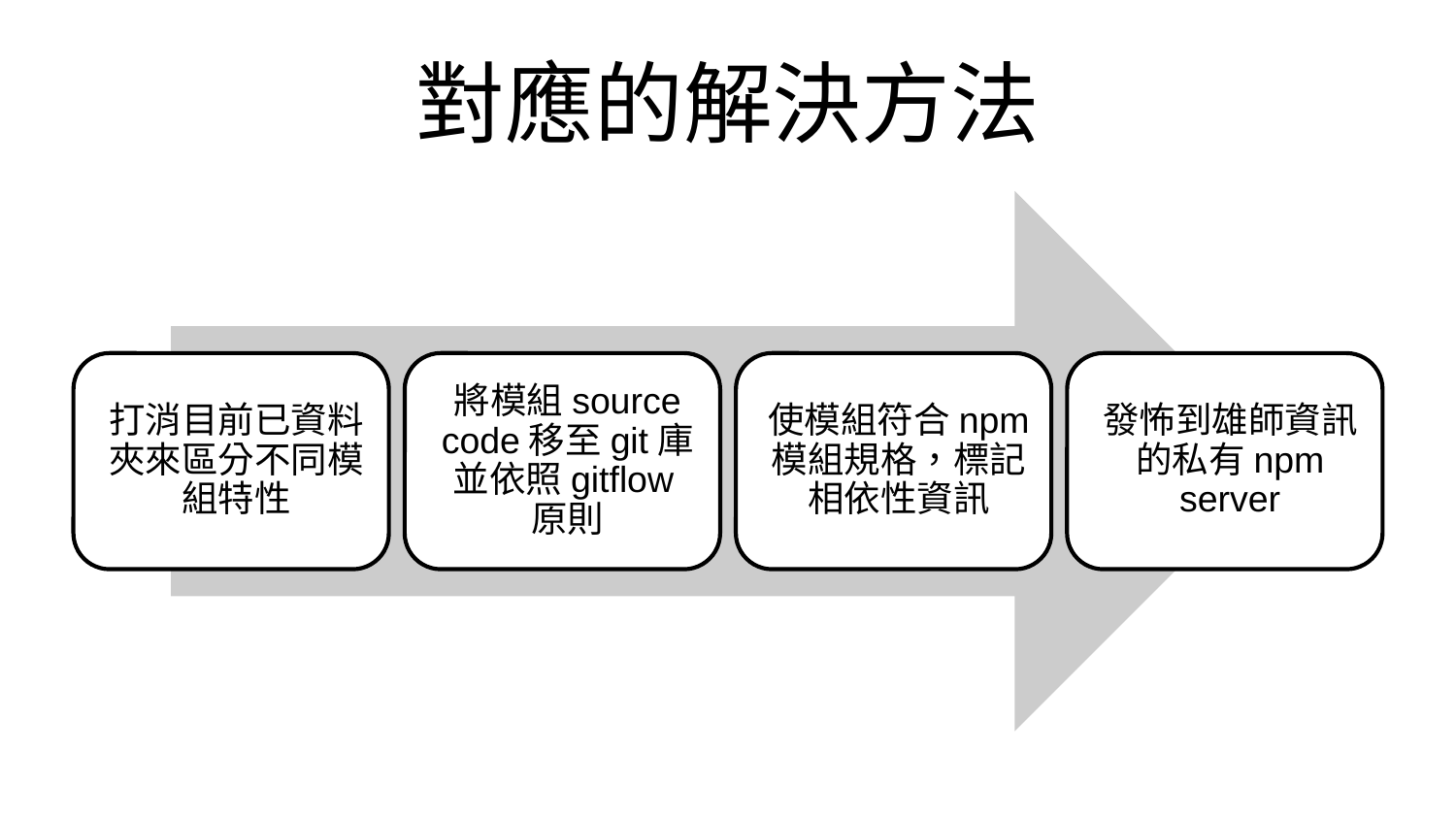

# 對應的解決方法
打消目前已資料夾來區分不同模組特性
將模組source code移至git庫並依照gitflow原則
使模組符合npm 模組規格，標記相依性資訊
發怖到雄師資訊的私有npm server